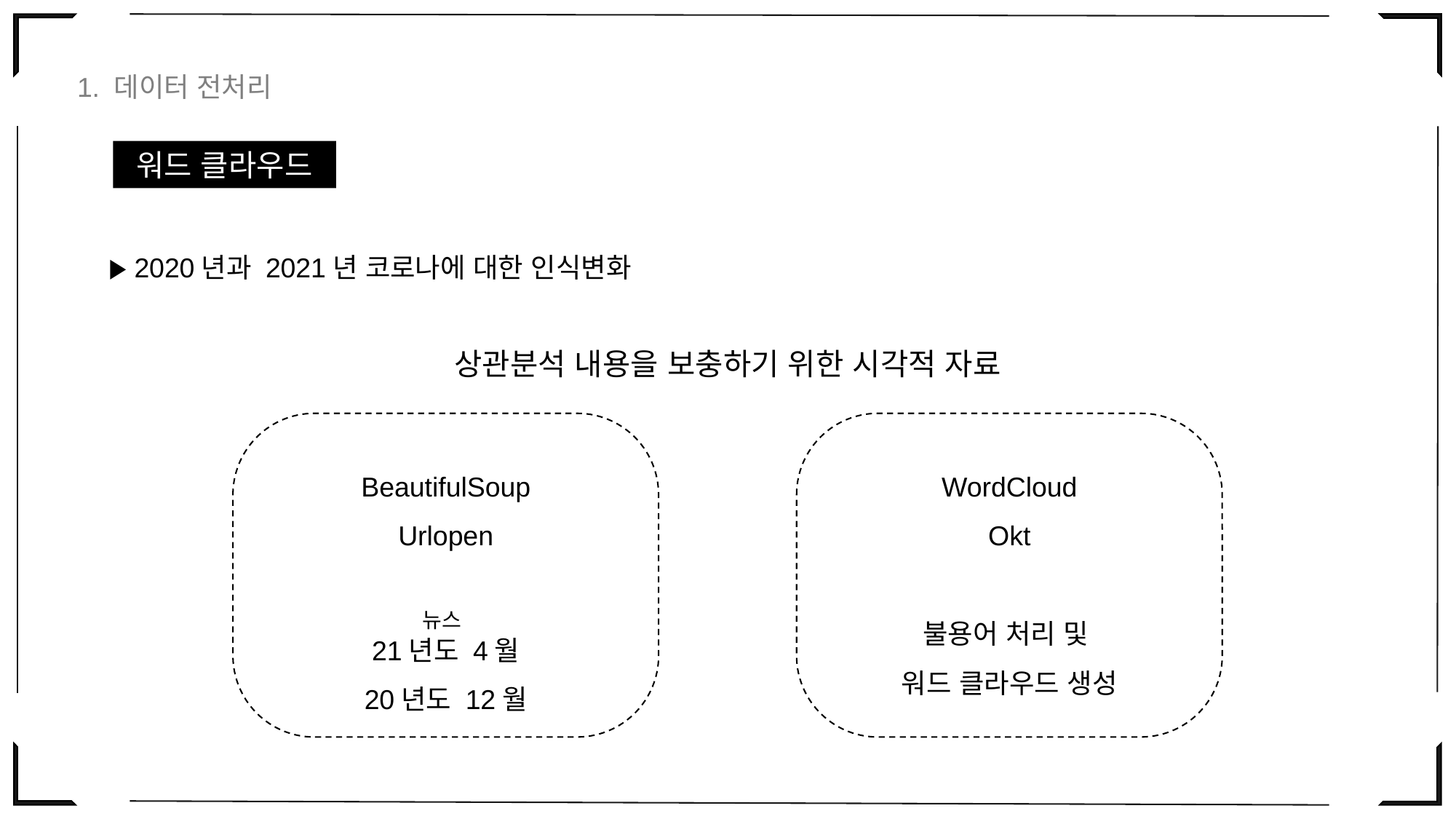

1. 데이터 전처리
워드 클라우드
▶ 2020년과 2021년 코로나에 대한 인식변화

상관분석 내용을 보충하기 위한 시각적 자료

BeautifulSoup
Urlopen

뉴스
21년도 4월
20년도 12월
WordCloud
Okt

불용어 처리 및
워드 클라우드 생성